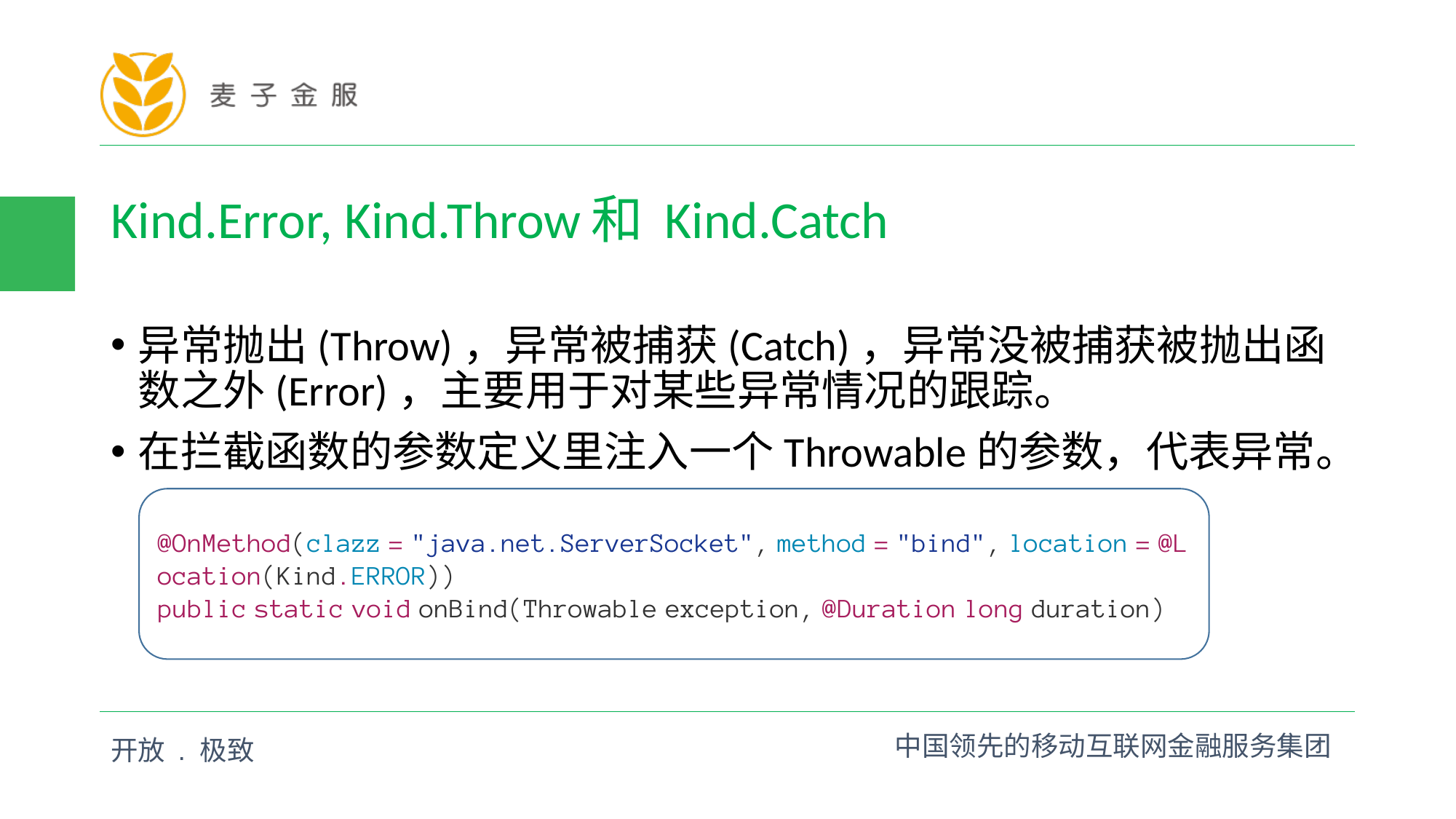

# Kind.Error, Kind.Throw和 Kind.Catch

异常抛出(Throw)，异常被捕获(Catch)，异常没被捕获被抛出函数之外(Error)，主要用于对某些异常情况的跟踪。
在拦截函数的参数定义里注入一个Throwable的参数，代表异常。

@OnMethod(clazz = "java.net.ServerSocket", method = "bind", location = @Location(Kind.ERROR))
public static void onBind(Throwable exception, @Duration long duration)